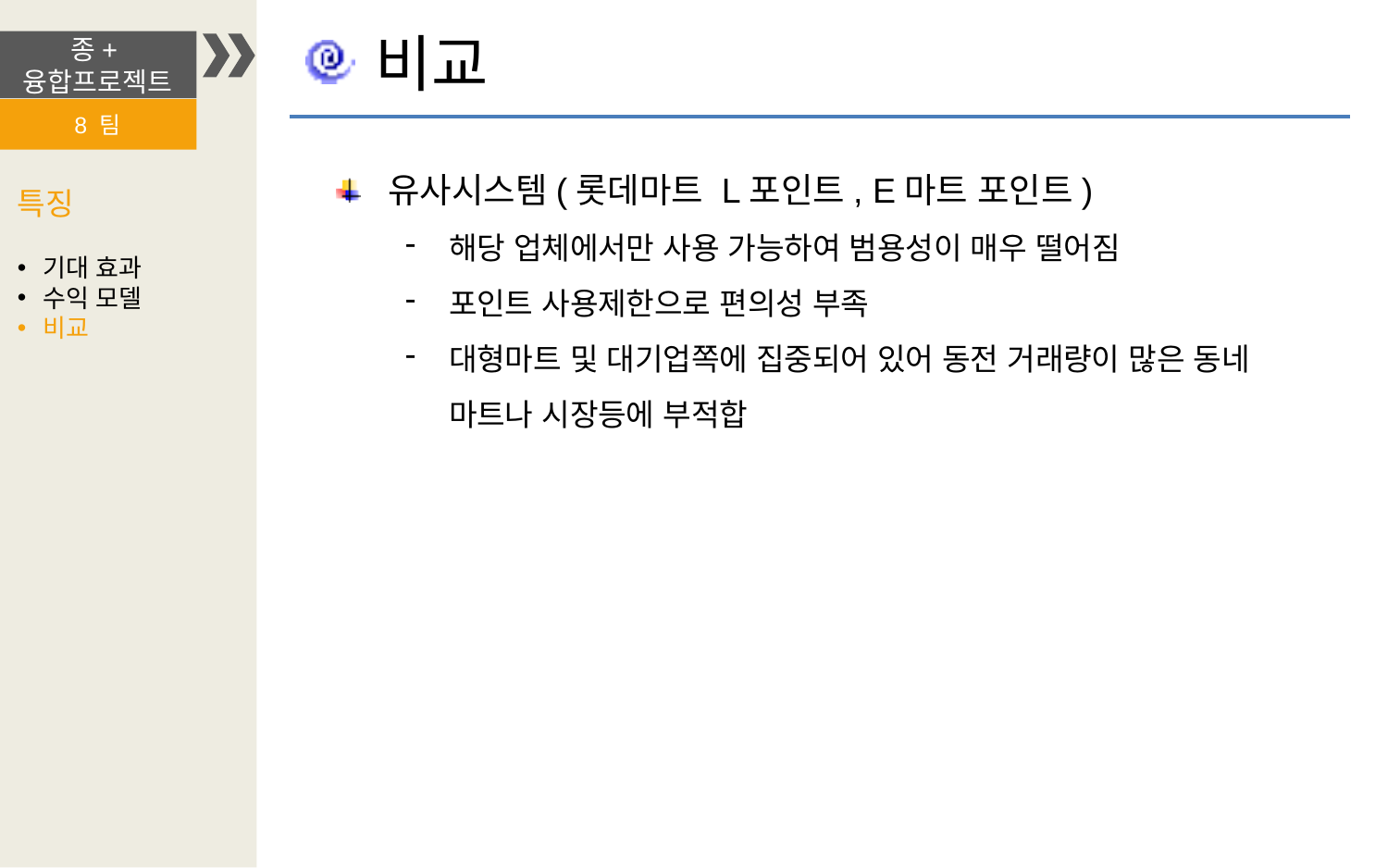

비교
종+융합프로젝트

8 팀
유사시스템(롯데마트 L포인트, E마트 포인트)
해당 업체에서만 사용 가능하여 범용성이 매우 떨어짐
포인트 사용제한으로 편의성 부족
대형마트 및 대기업쪽에 집중되어 있어 동전 거래량이 많은 동네 마트나 시장등에 부적합
특징

기대 효과
수익 모델
비교